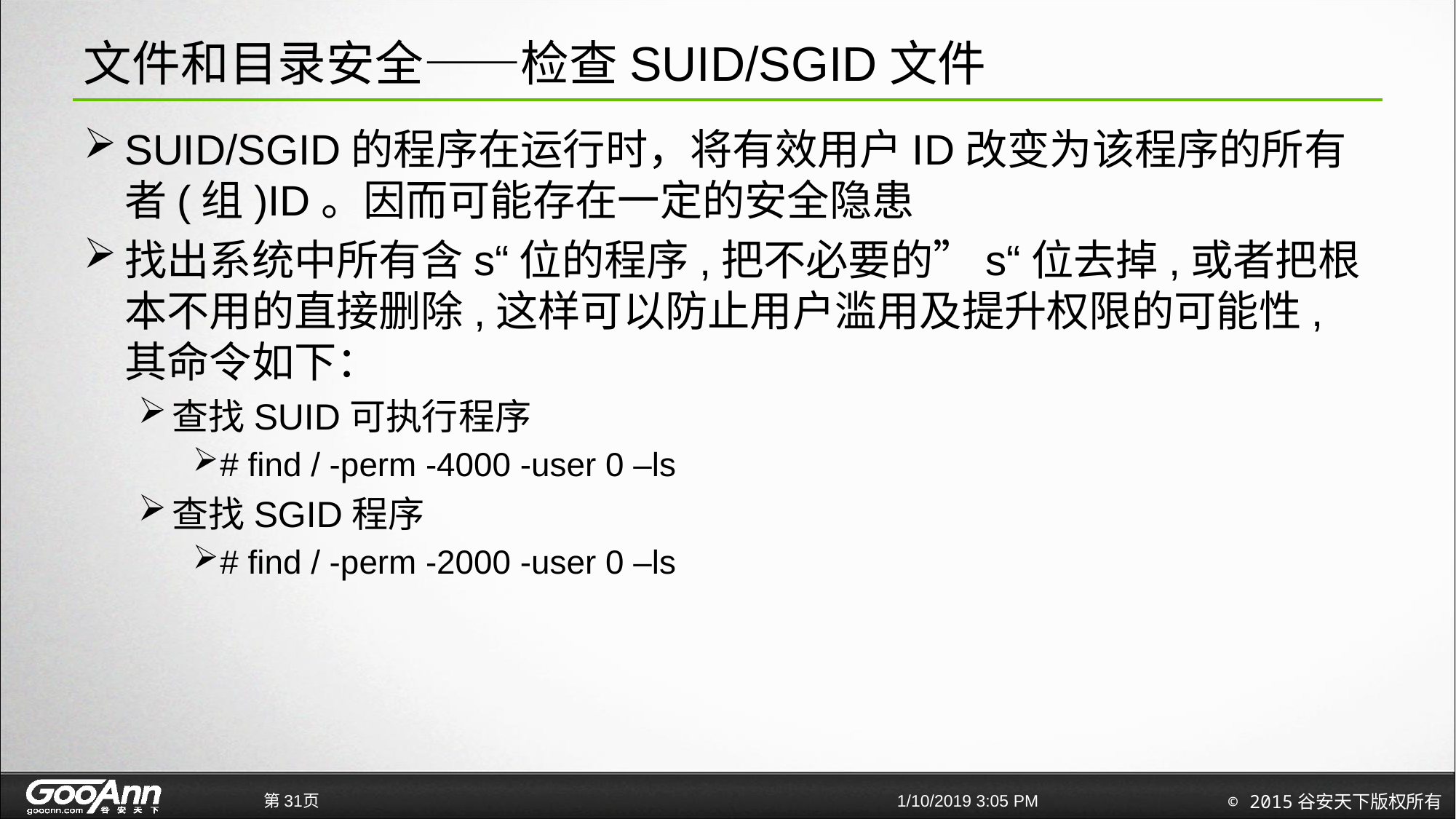

# 文件和目录安全——检查SUID/SGID文件
SUID/SGID的程序在运行时，将有效用户ID改变为该程序的所有者(组)ID。因而可能存在一定的安全隐患
找出系统中所有含s“位的程序,把不必要的”s“位去掉,或者把根本不用的直接删除,这样可以防止用户滥用及提升权限的可能性,其命令如下：
查找SUID可执行程序
# find / -perm -4000 -user 0 –ls
查找SGID程序
# find / -perm -2000 -user 0 –ls